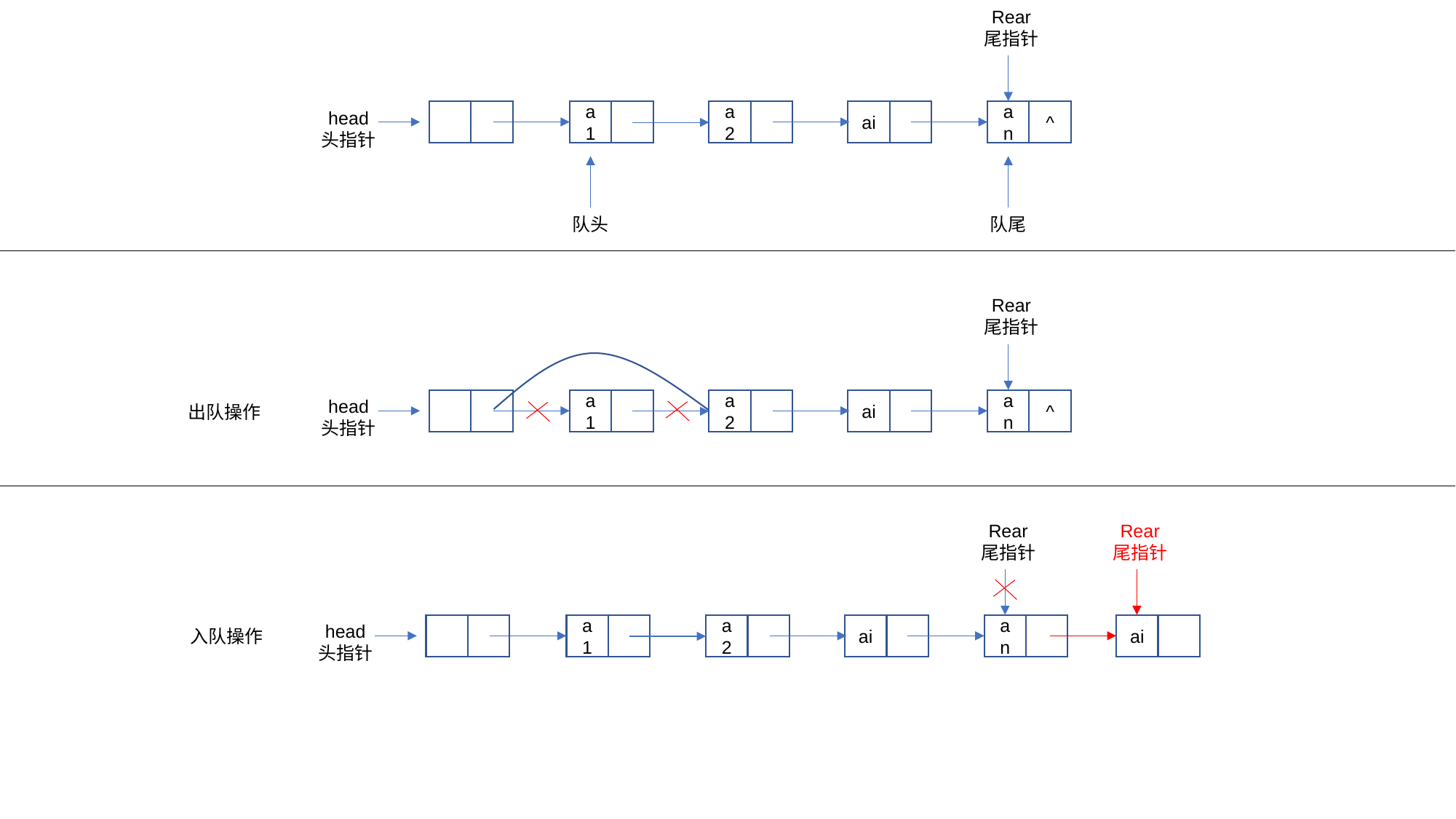

Rear
尾指针
head
头指针

a1

a2

ai

an
^
队头
队尾
Rear
尾指针
head
头指针

a1

a2

ai

an
^

出队操作
Rear
尾指针
head
头指针

a1

a2

ai

an

Rear
尾指针
ai

入队操作